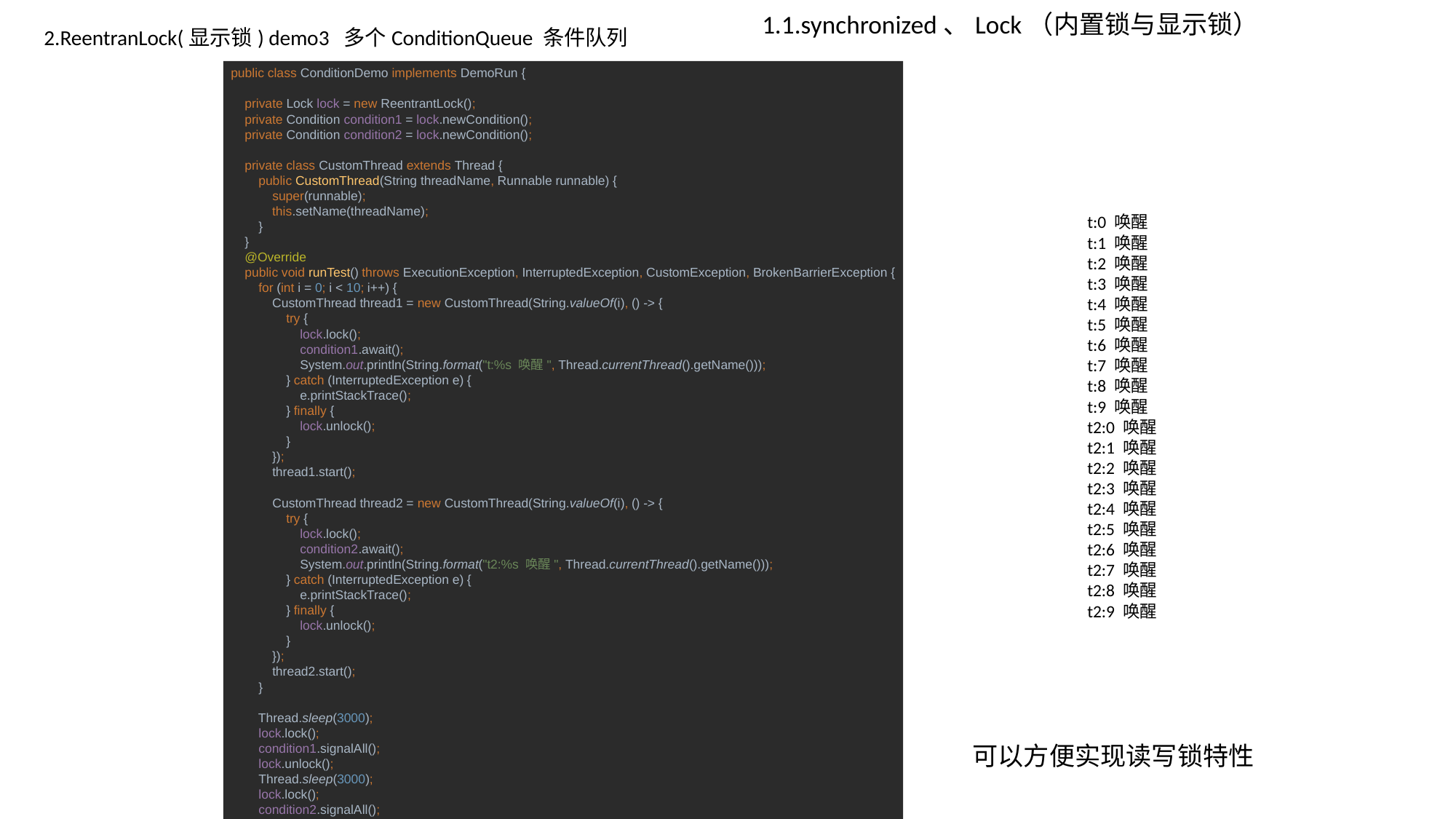

1.1.synchronized、Lock（内置锁与显示锁）
2.ReentranLock(显示锁) demo3  多个ConditionQueue 条件队列
public class ConditionDemo implements DemoRun {
    private Lock lock = new ReentrantLock();
    private Condition condition1 = lock.newCondition();
    private Condition condition2 = lock.newCondition();
    private class CustomThread extends Thread {
        public CustomThread(String threadName, Runnable runnable) {
            super(runnable);
            this.setName(threadName);
        }
    }
    @Override
    public void runTest() throws ExecutionException, InterruptedException, CustomException, BrokenBarrierException {
        for (int i = 0; i < 10; i++) {
            CustomThread thread1 = new CustomThread(String.valueOf(i), () -> {
                try {
                    lock.lock();
                    condition1.await();
                    System.out.println(String.format("t:%s 唤醒", Thread.currentThread().getName()));
                } catch (InterruptedException e) {
                    e.printStackTrace();
                } finally {
                    lock.unlock();
                }
            });
            thread1.start();
            CustomThread thread2 = new CustomThread(String.valueOf(i), () -> {
                try {
                    lock.lock();
                    condition2.await();
                    System.out.println(String.format("t2:%s 唤醒", Thread.currentThread().getName()));
                } catch (InterruptedException e) {
                    e.printStackTrace();
                } finally {
                    lock.unlock();
                }
            });
            thread2.start();
        }
        Thread.sleep(3000);
        lock.lock();
        condition1.signalAll();
        lock.unlock();
        Thread.sleep(3000);
        lock.lock();
        condition2.signalAll();
        lock.unlock();
    }
t:0 唤醒
t:1 唤醒
t:2 唤醒
t:3 唤醒
t:4 唤醒
t:5 唤醒
t:6 唤醒
t:7 唤醒
t:8 唤醒
t:9 唤醒
t2:0 唤醒
t2:1 唤醒
t2:2 唤醒
t2:3 唤醒
t2:4 唤醒
t2:5 唤醒
t2:6 唤醒
t2:7 唤醒
t2:8 唤醒
t2:9 唤醒
可以方便实现读写锁特性